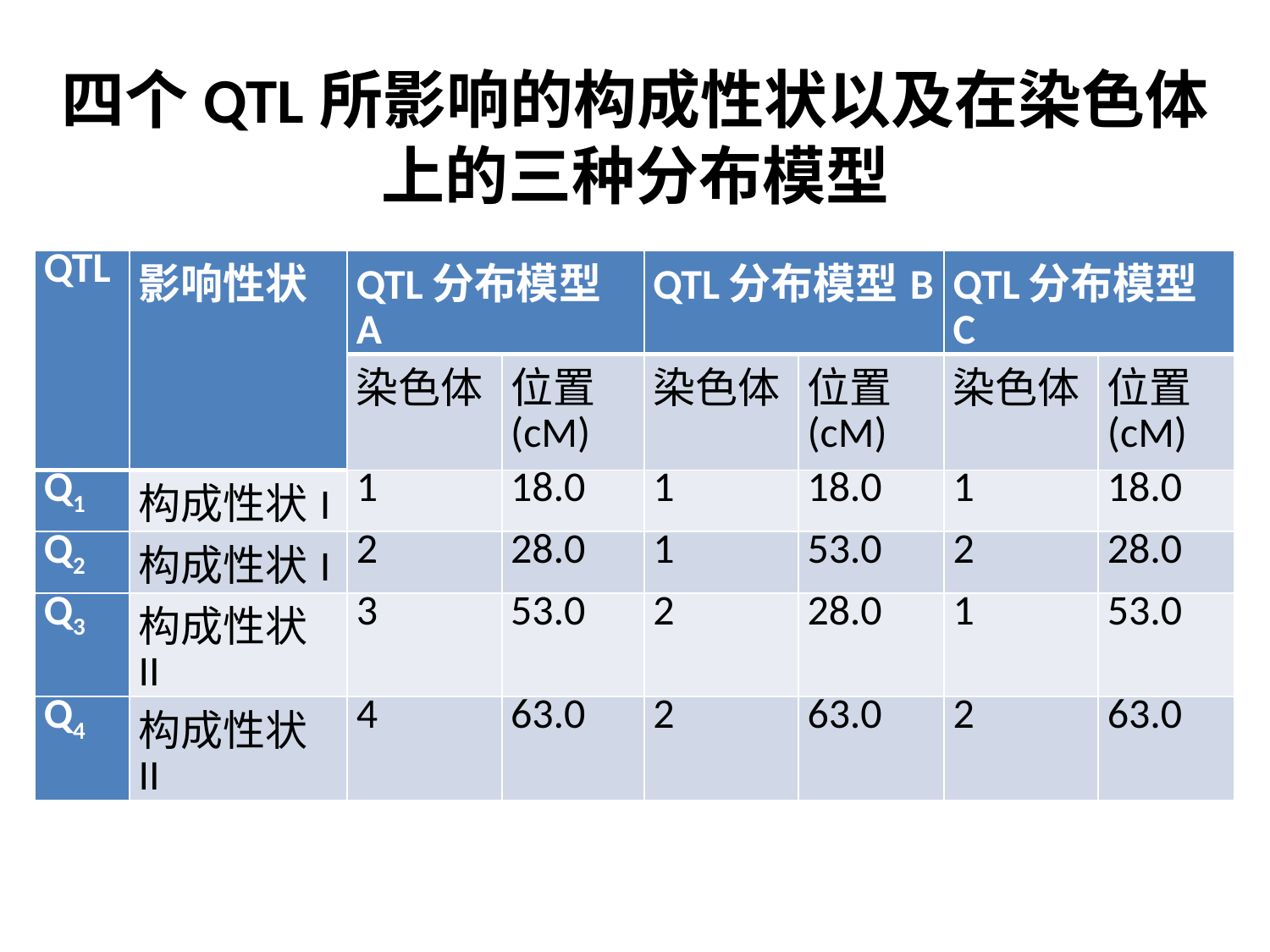

# 四个QTL所影响的构成性状以及在染色体上的三种分布模型
| QTL | 影响性状 | QTL分布模型A |  | QTL分布模型B |  | QTL分布模型C |  |
| --- | --- | --- | --- | --- | --- | --- | --- |
|  |  | 染色体 | 位置 (cM) | 染色体 | 位置 (cM) | 染色体 | 位置 (cM) |
| Q1 | 构成性状I | 1 | 18.0 | 1 | 18.0 | 1 | 18.0 |
| Q2 | 构成性状I | 2 | 28.0 | 1 | 53.0 | 2 | 28.0 |
| Q3 | 构成性状II | 3 | 53.0 | 2 | 28.0 | 1 | 53.0 |
| Q4 | 构成性状II | 4 | 63.0 | 2 | 63.0 | 2 | 63.0 |